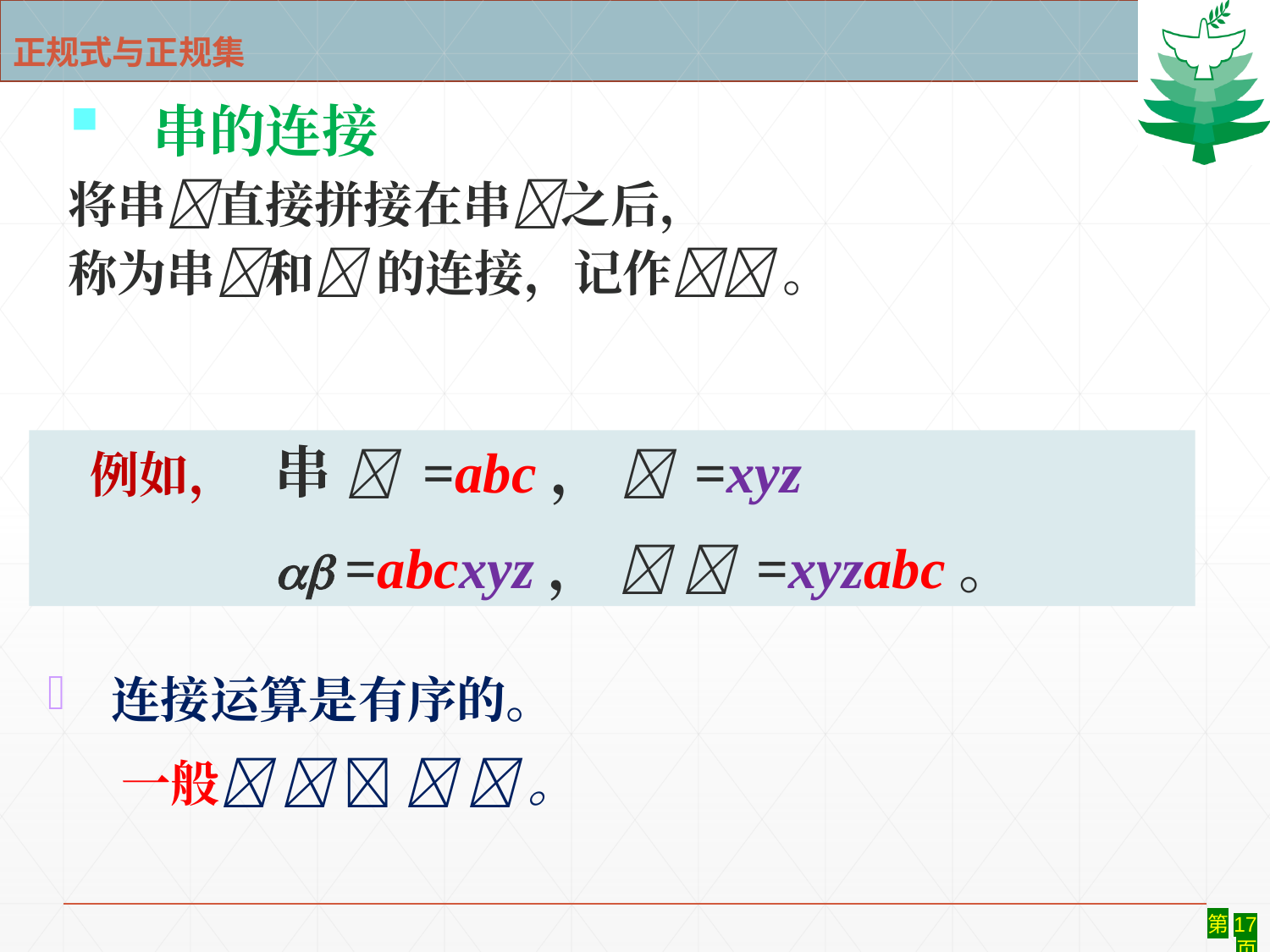

# 正规式与正规集
串的连接
将串β直接拼接在串α之后，
称为串α和β 的连接，记作αβ 。
   例如，   串 α =abc， β =xyz
                   αβ =abcxyz， β α =xyzabc。
连接运算是有序的。
     一般α β ≠ β α 。